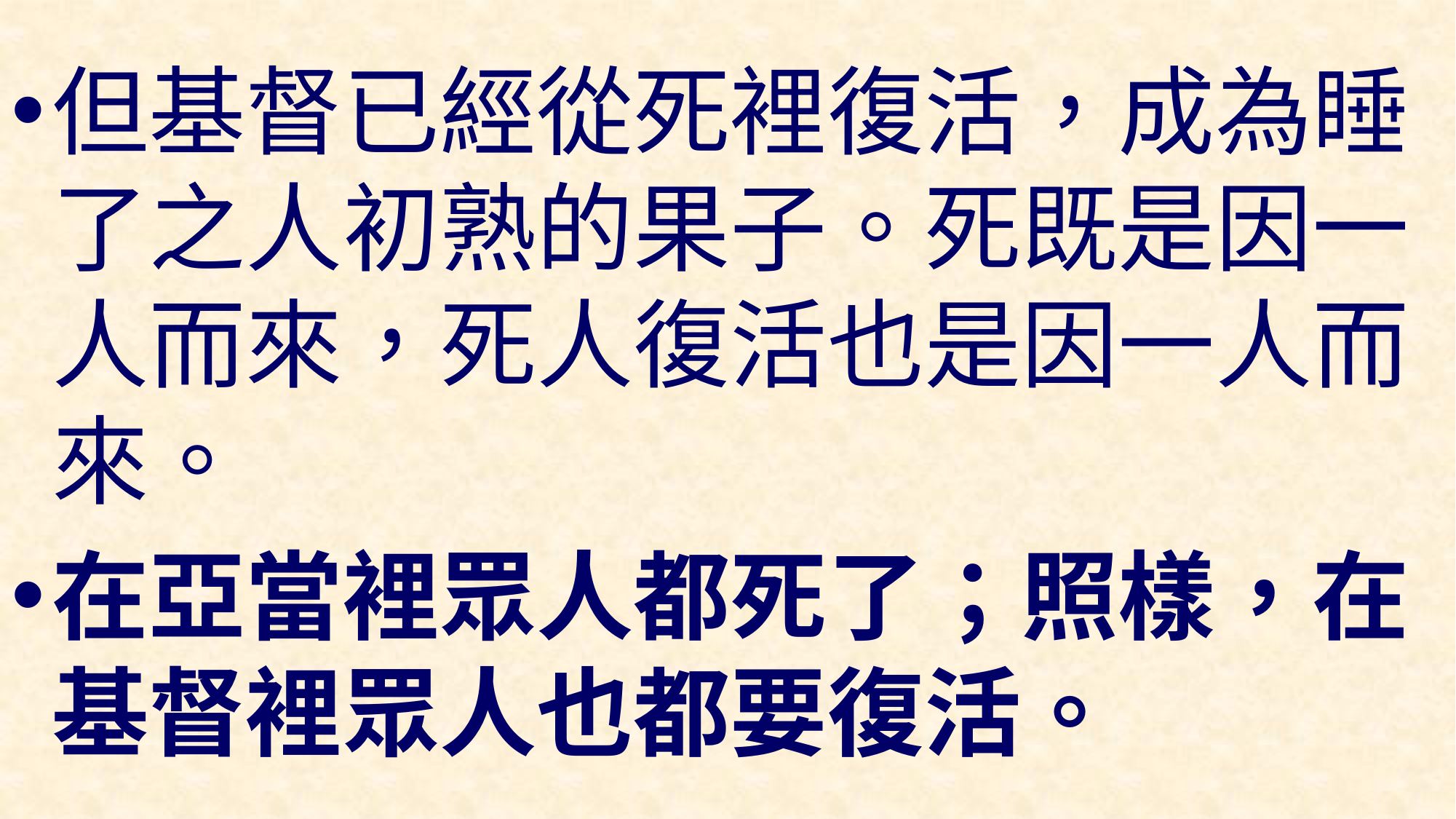

但基督已經從死裡復活，成為睡了之人初熟的果子。死既是因一人而來，死人復活也是因一人而來。
在亞當裡眾人都死了；照樣，在基督裡眾人也都要復活。